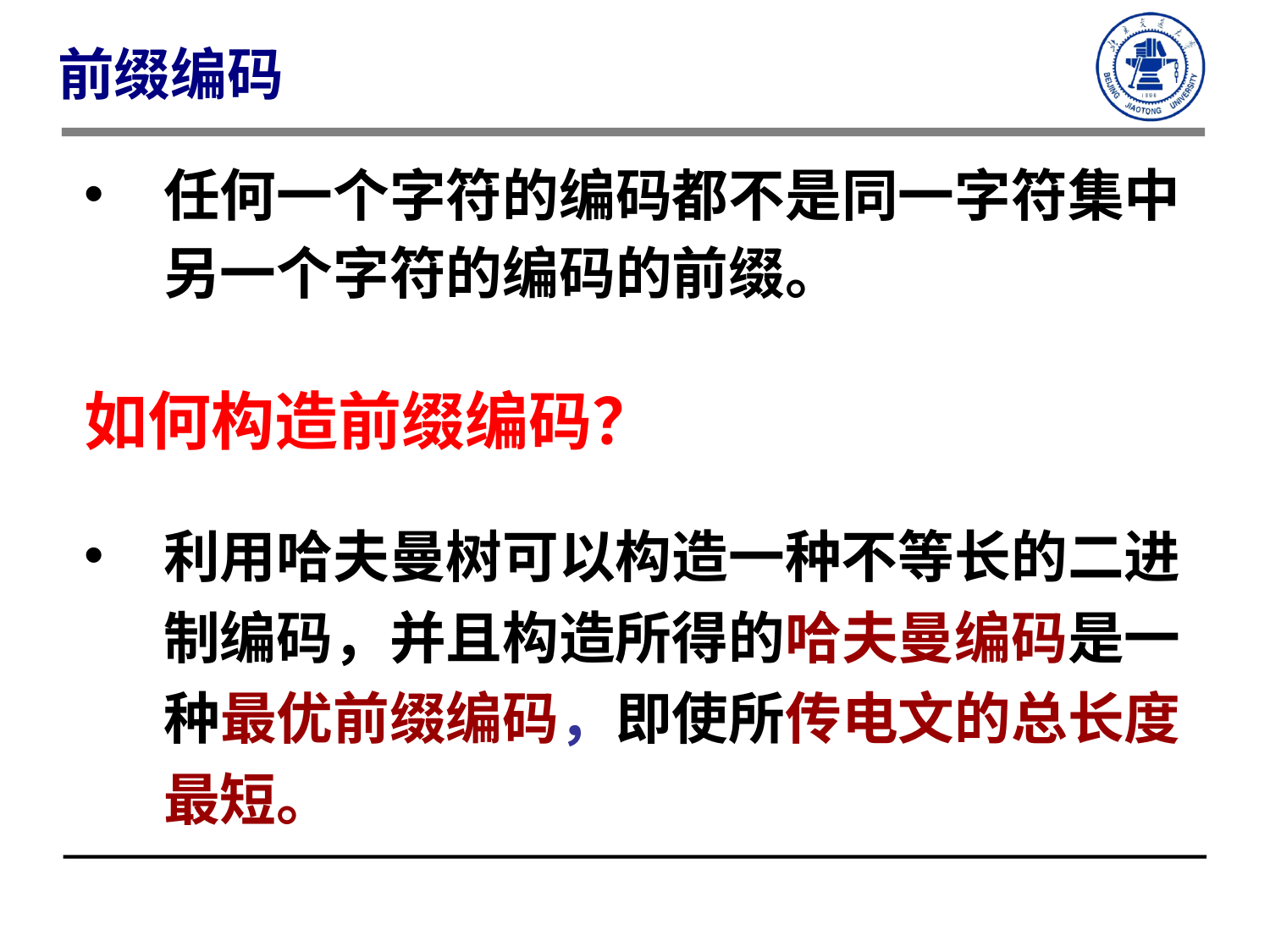

前缀编码
任何一个字符的编码都不是同一字符集中另一个字符的编码的前缀。

如何构造前缀编码？
利用哈夫曼树可以构造一种不等长的二进制编码，并且构造所得的哈夫曼编码是一种最优前缀编码，即使所传电文的总长度最短。